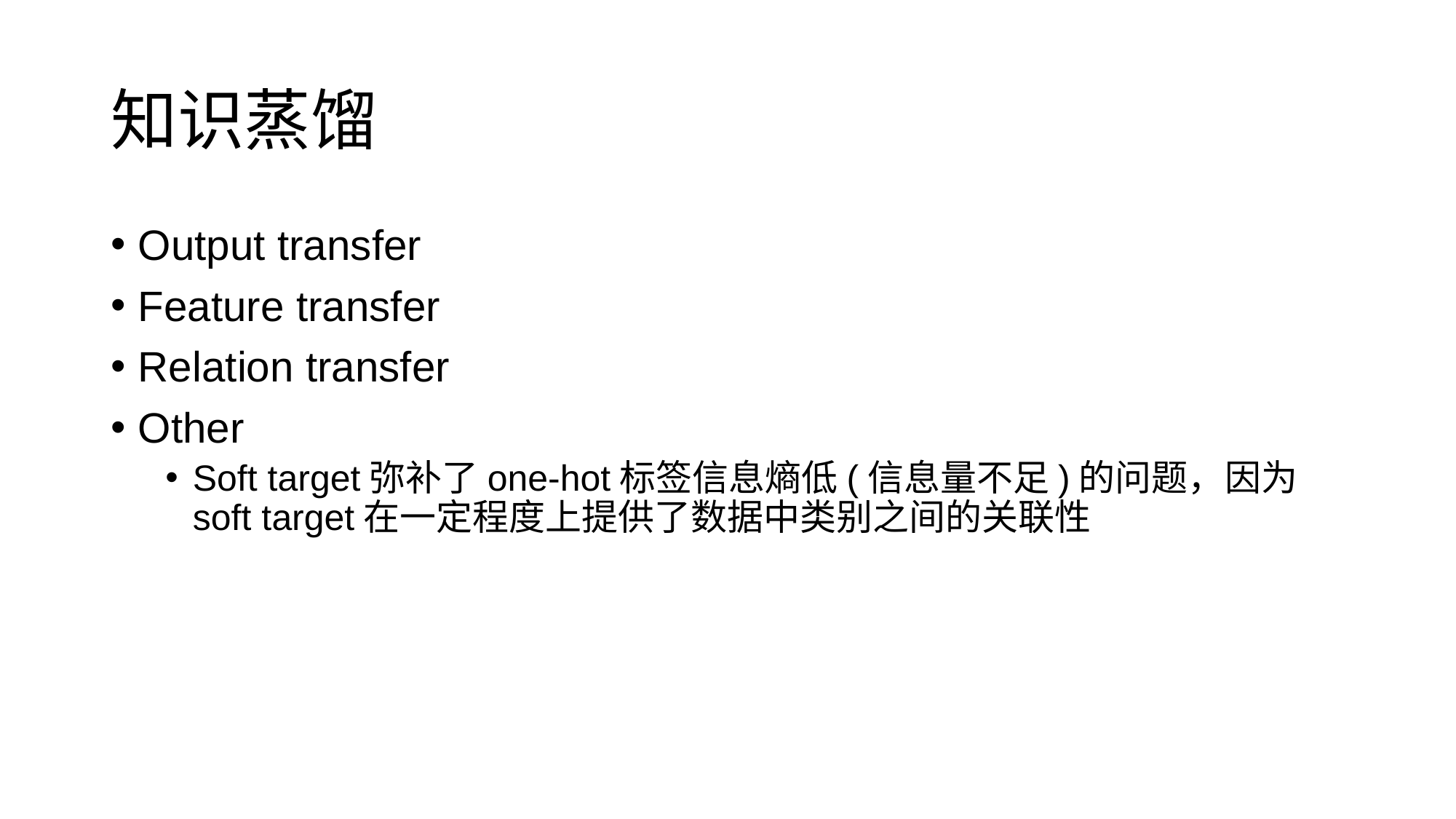

# 知识蒸馏
Output transfer
Feature transfer
Relation transfer
Other
Soft target弥补了one-hot标签信息熵低(信息量不足)的问题，因为soft target在一定程度上提供了数据中类别之间的关联性